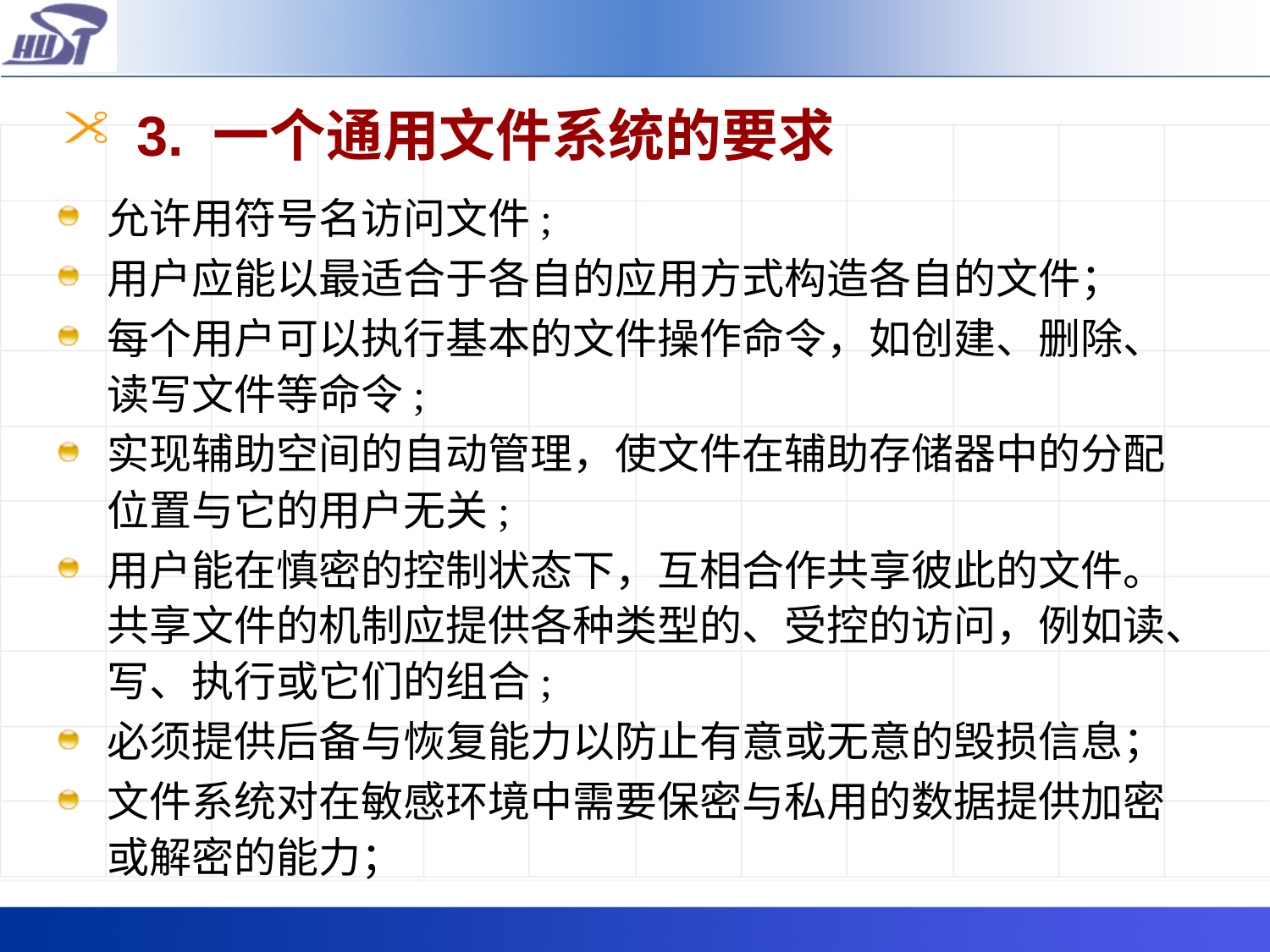

# 3. 一个通用文件系统的要求
允许用符号名访问文件;
用户应能以最适合于各自的应用方式构造各自的文件；
每个用户可以执行基本的文件操作命令，如创建、删除、读写文件等命令;
实现辅助空间的自动管理，使文件在辅助存储器中的分配位置与它的用户无关;
用户能在慎密的控制状态下，互相合作共享彼此的文件。共享文件的机制应提供各种类型的、受控的访问，例如读、写、执行或它们的组合;
必须提供后备与恢复能力以防止有意或无意的毁损信息；
文件系统对在敏感环境中需要保密与私用的数据提供加密或解密的能力；